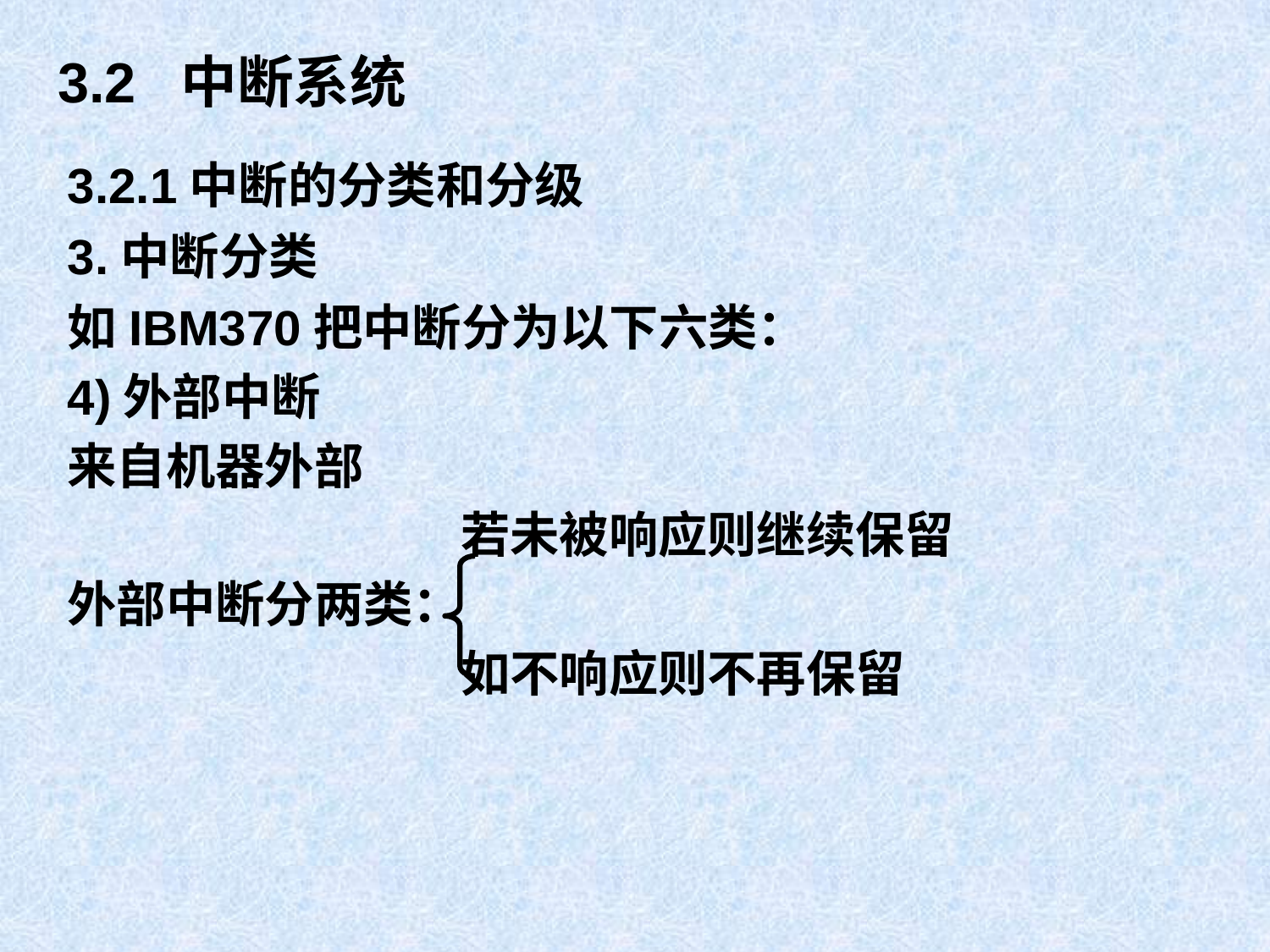

# 3.2  中断系统
3.2.1中断的分类和分级
3.中断分类
如IBM370把中断分为以下六类：
4)外部中断
来自机器外部
                                  若未被响应则继续保留
外部中断分两类：
                                  如不响应则不再保留